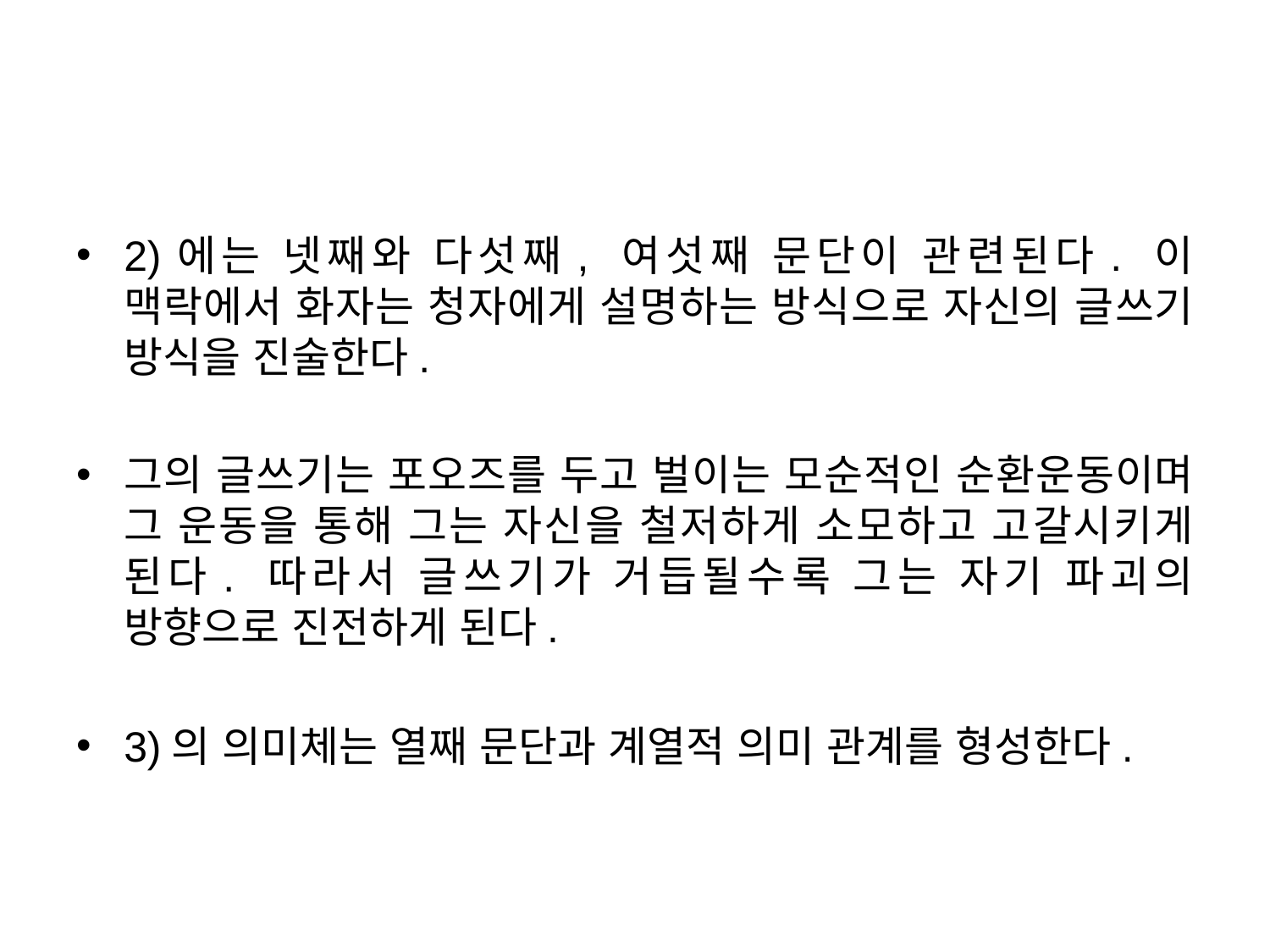

2)에는 넷째와 다섯째, 여섯째 문단이 관련된다. 이 맥락에서 화자는 청자에게 설명하는 방식으로 자신의 글쓰기 방식을 진술한다.

그의 글쓰기는 포오즈를 두고 벌이는 모순적인 순환운동이며 그 운동을 통해 그는 자신을 철저하게 소모하고 고갈시키게 된다. 따라서 글쓰기가 거듭될수록 그는 자기 파괴의 방향으로 진전하게 된다.

3)의 의미체는 열째 문단과 계열적 의미 관계를 형성한다.